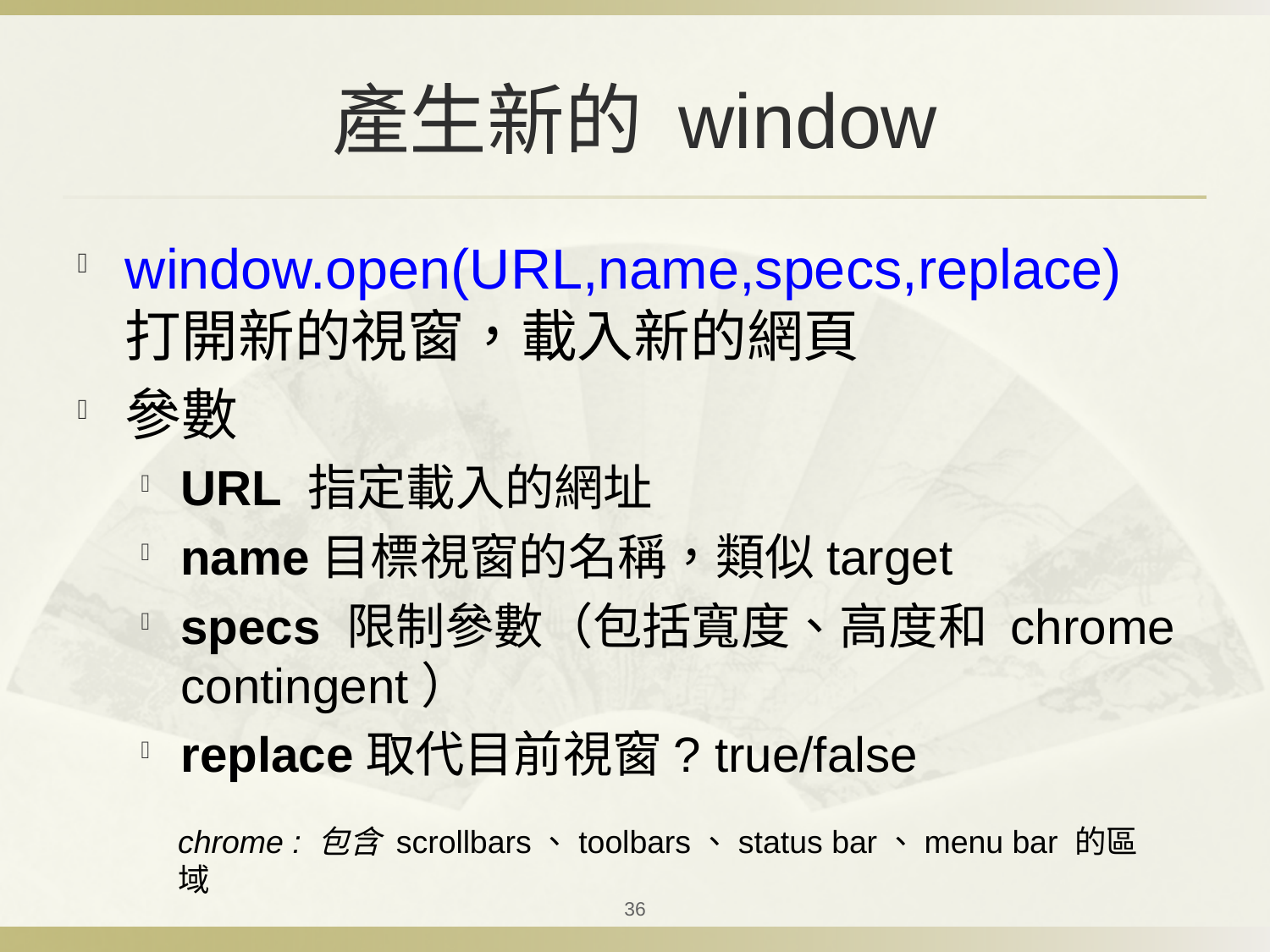

# 產生新的 window
window.open(URL,name,specs,replace)
打開新的視窗，載入新的網頁
參數
URL 指定載入的網址
name目標視窗的名稱，類似target
specs 限制參數（包括寬度、高度和 chrome contingent）
replace取代目前視窗? true/false
chrome : 包含 scrollbars、toolbars、status bar、menu bar 的區域
36